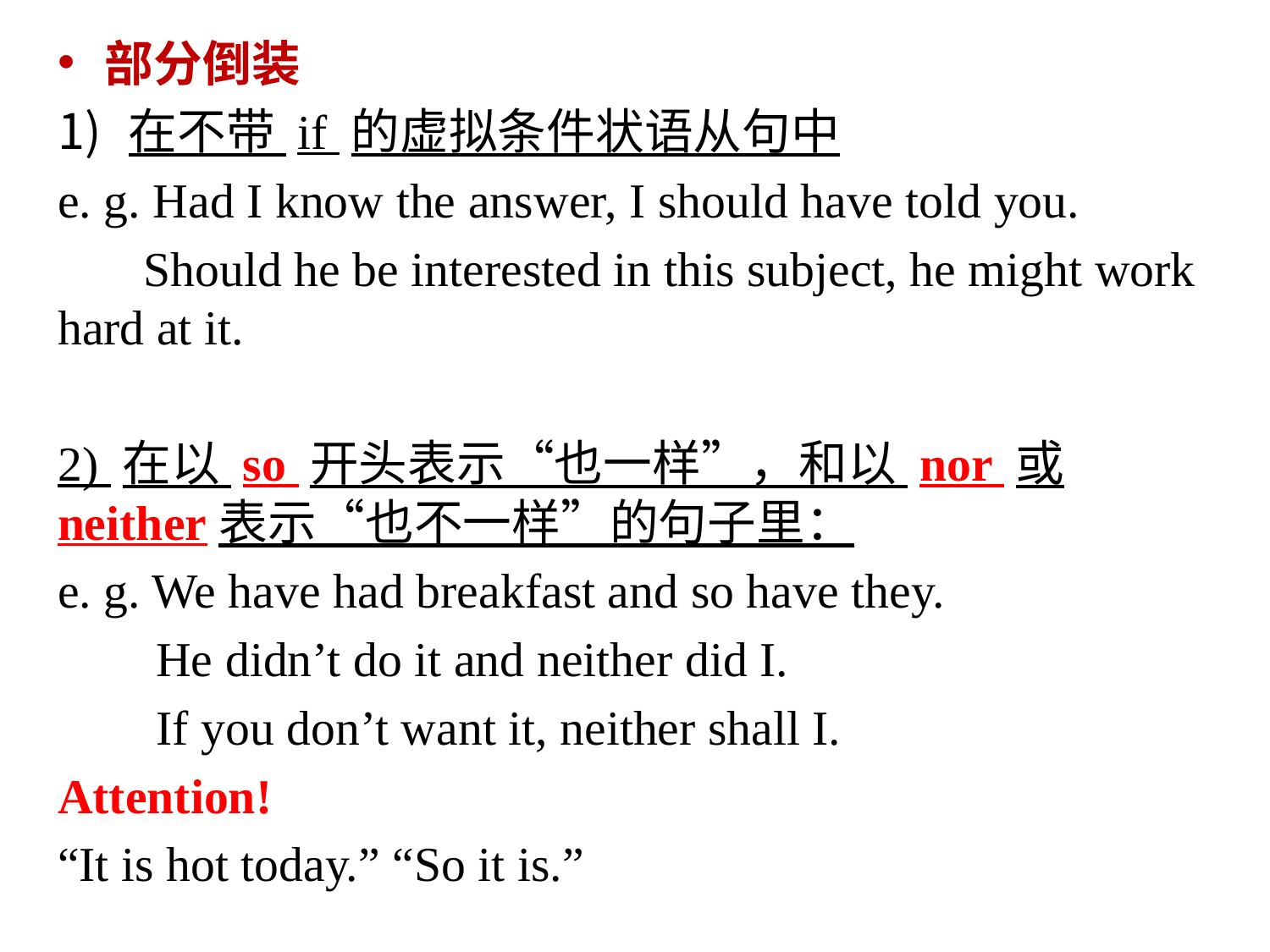

部分倒装
在不带 if 的虚拟条件状语从句中
e. g. Had I know the answer, I should have told you.
       Should he be interested in this subject, he might work hard at it.

2) 在以 so 开头表示“也一样”，和以 nor 或 neither表示“也不一样”的句子里：
e. g. We have had breakfast and so have they.
        He didn’t do it and neither did I.
        If you don’t want it, neither shall I.
Attention!
“It is hot today.” “So it is.”